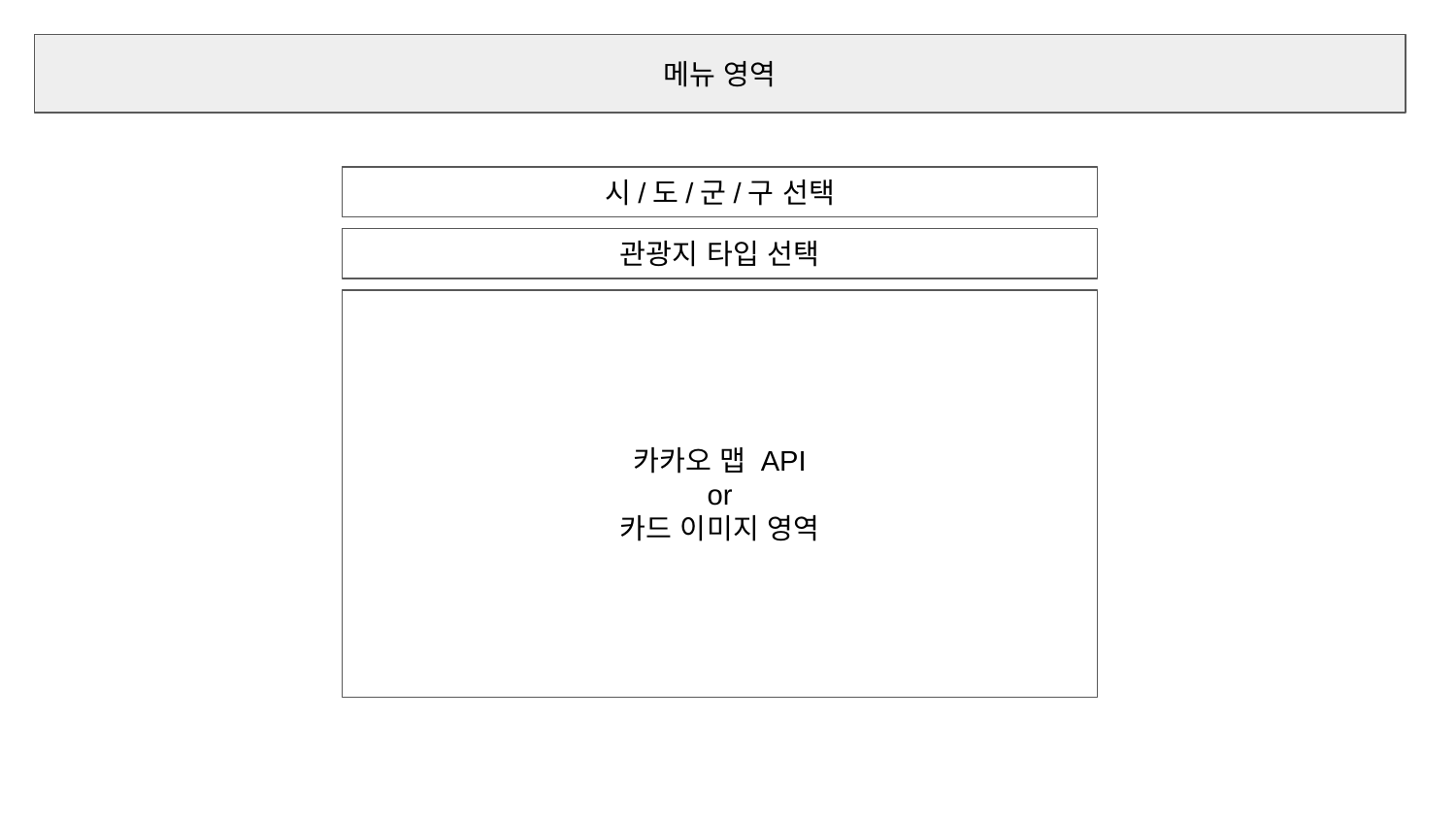

메뉴 영역
시/도/군/구 선택
관광지 타입 선택
카카오 맵 API
or
카드 이미지 영역